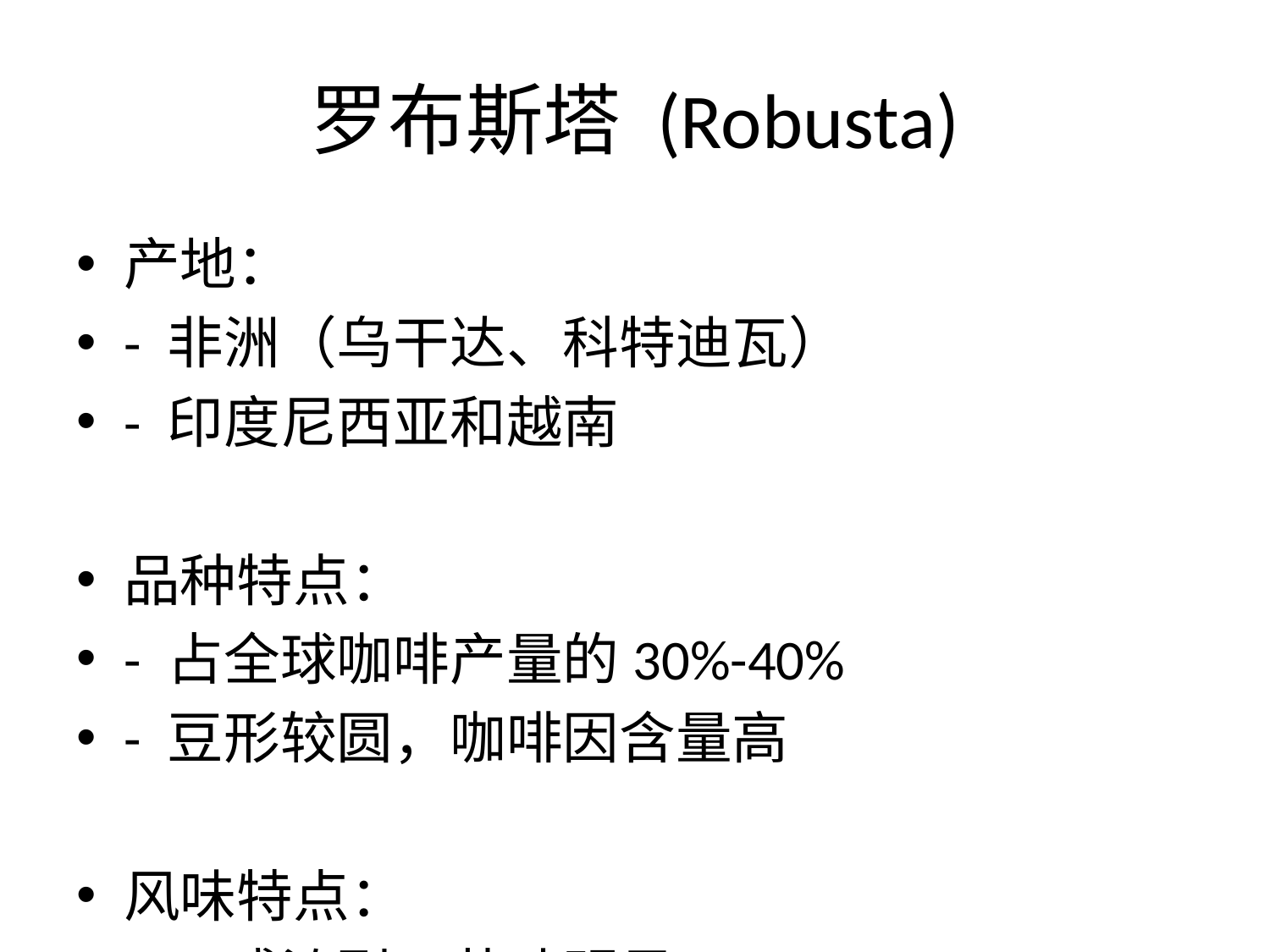

# 罗布斯塔 (Robusta)
产地：
- 非洲（乌干达、科特迪瓦）
- 印度尼西亚和越南

品种特点：
- 占全球咖啡产量的30%-40%
- 豆形较圆，咖啡因含量高

风味特点：
- 口感浓烈，苦味明显
- 木质、泥土和坚果风味